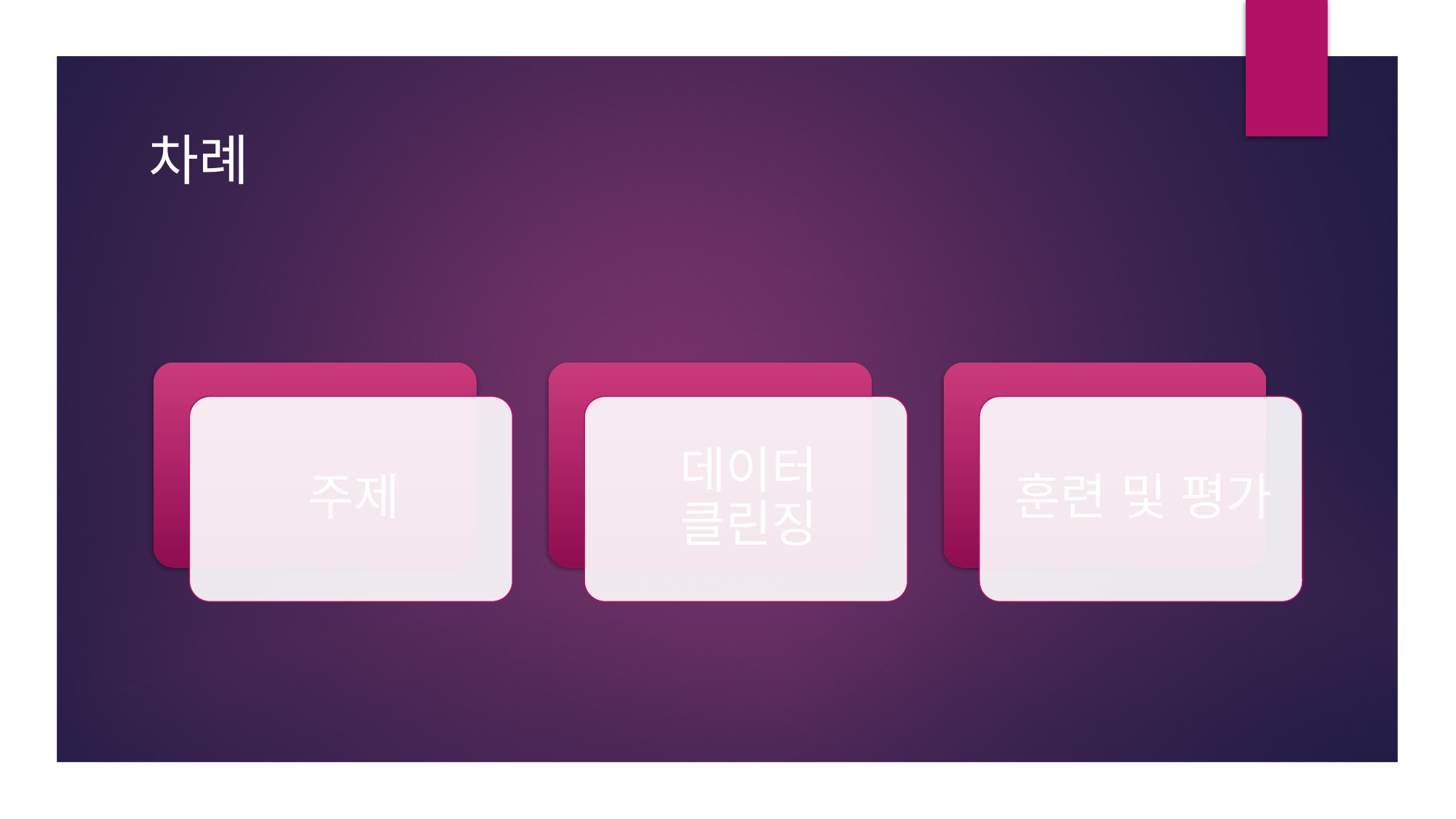

# 차례
주제
데이터 클린징
훈련 및 평가